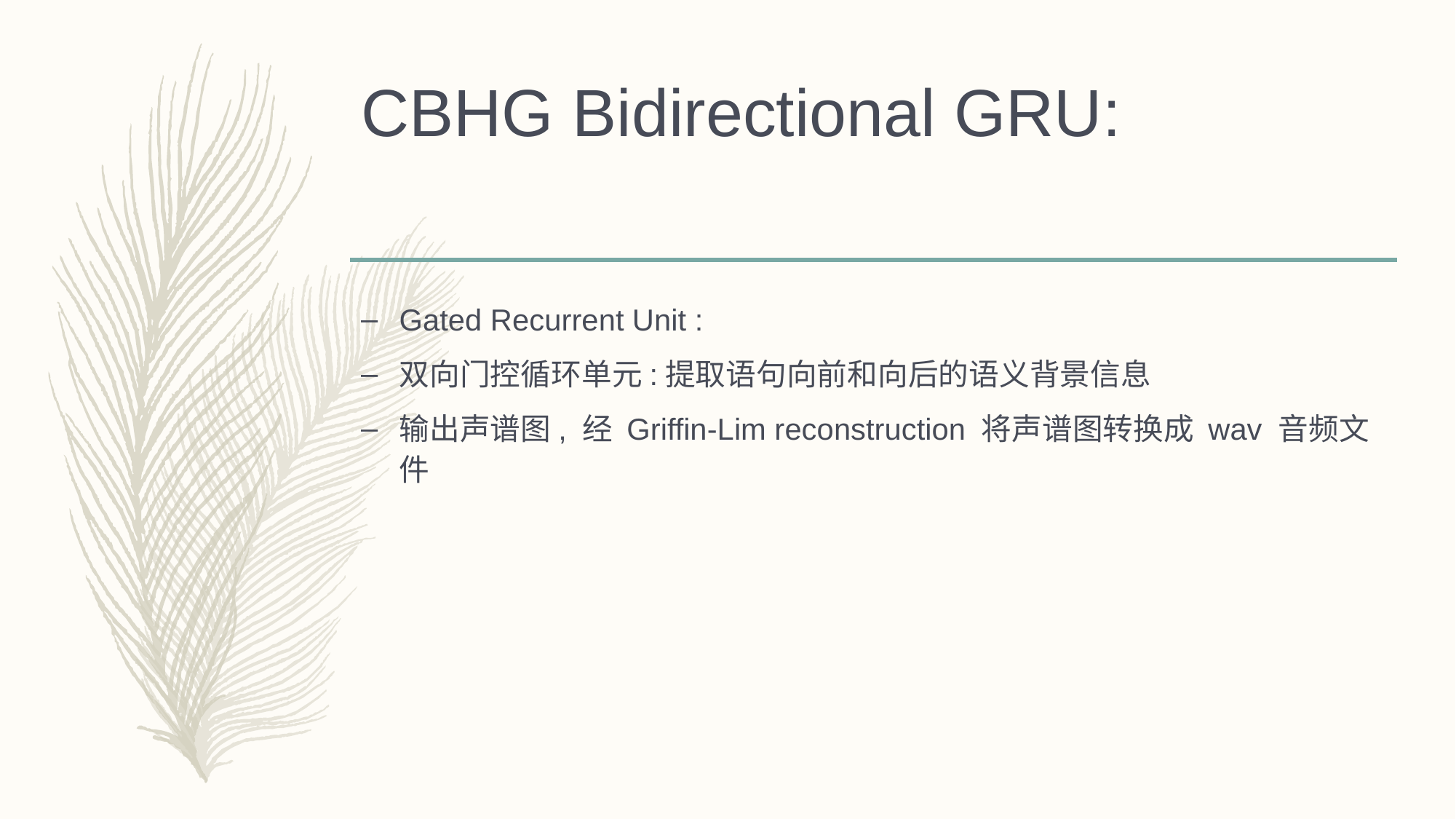

# CBHG Bidirectional GRU:
Gated Recurrent Unit :
双向门控循环单元:提取语句向前和向后的语义背景信息
输出声谱图, 经 Griffin-Lim reconstruction 将声谱图转换成 wav 音频文件